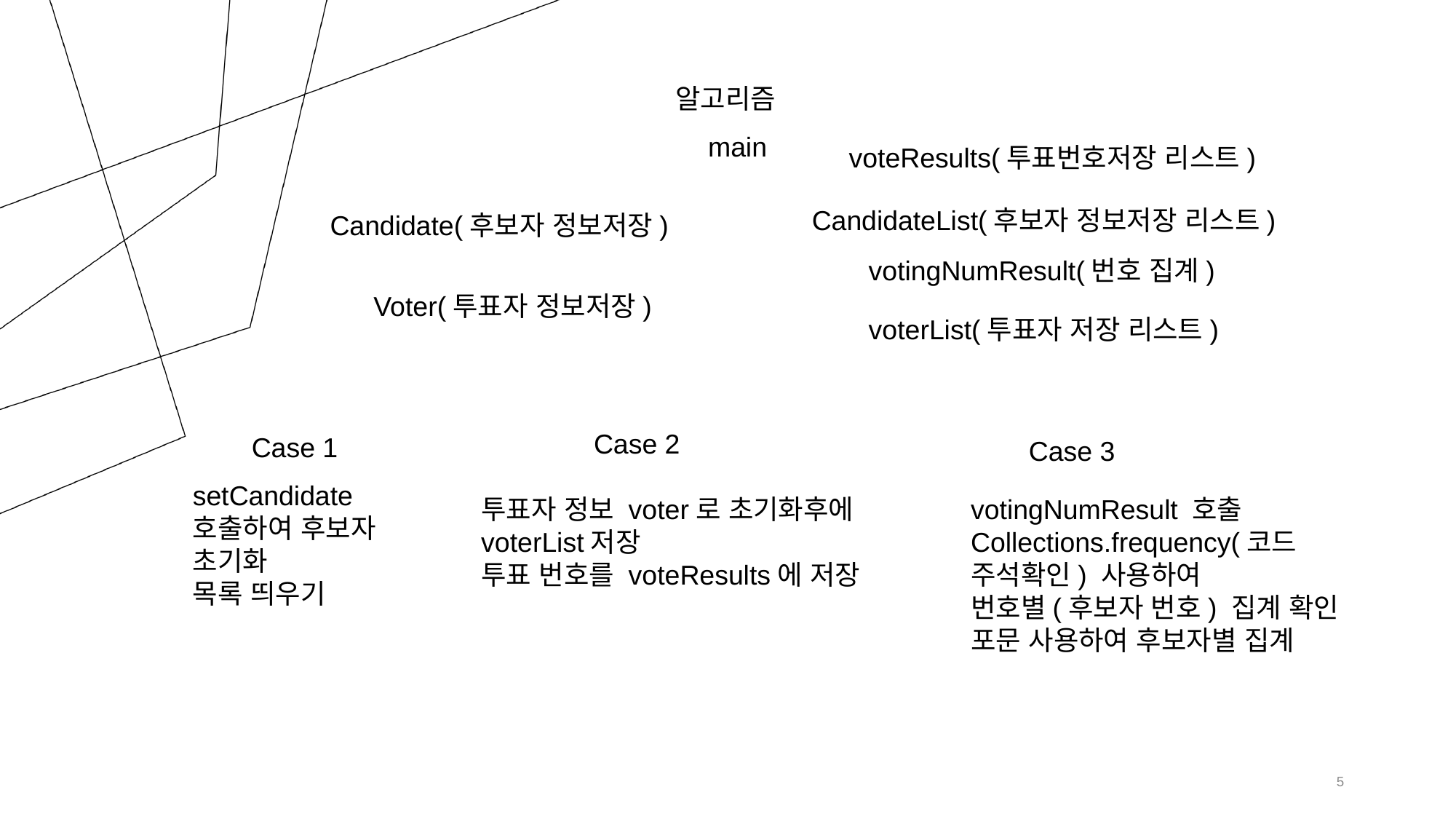

알고리즘
main
voteResults(투표번호저장 리스트)
CandidateList(후보자 정보저장 리스트)
Candidate(후보자 정보저장)
votingNumResult(번호 집계)
Voter(투표자 정보저장)
voterList(투표자 저장 리스트)
Case 2
Case 1
Case 3
setCandidate 호출하여 후보자 초기화
목록 띄우기
votingNumResult 호출
Collections.frequency(코드 주석확인) 사용하여
번호별(후보자 번호) 집계 확인
포문 사용하여 후보자별 집계
투표자 정보 voter로 초기화후에 voterList저장
투표 번호를 voteResults에 저장

5